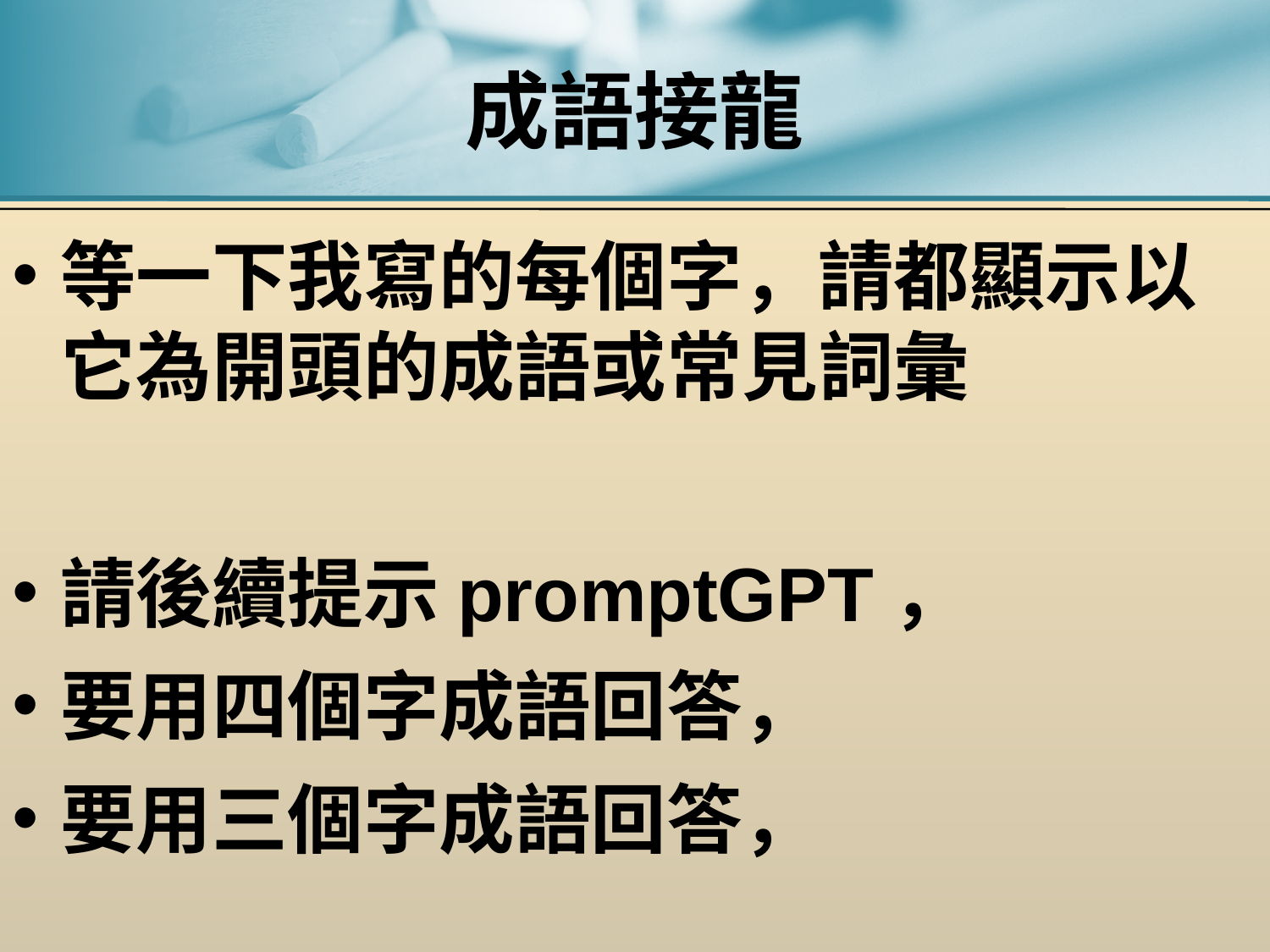

# 成語接龍
等一下我寫的每個字，請都顯示以它為開頭的成語或常見詞彙

請後續提示promptGPT，
要用四個字成語回答，
要用三個字成語回答，